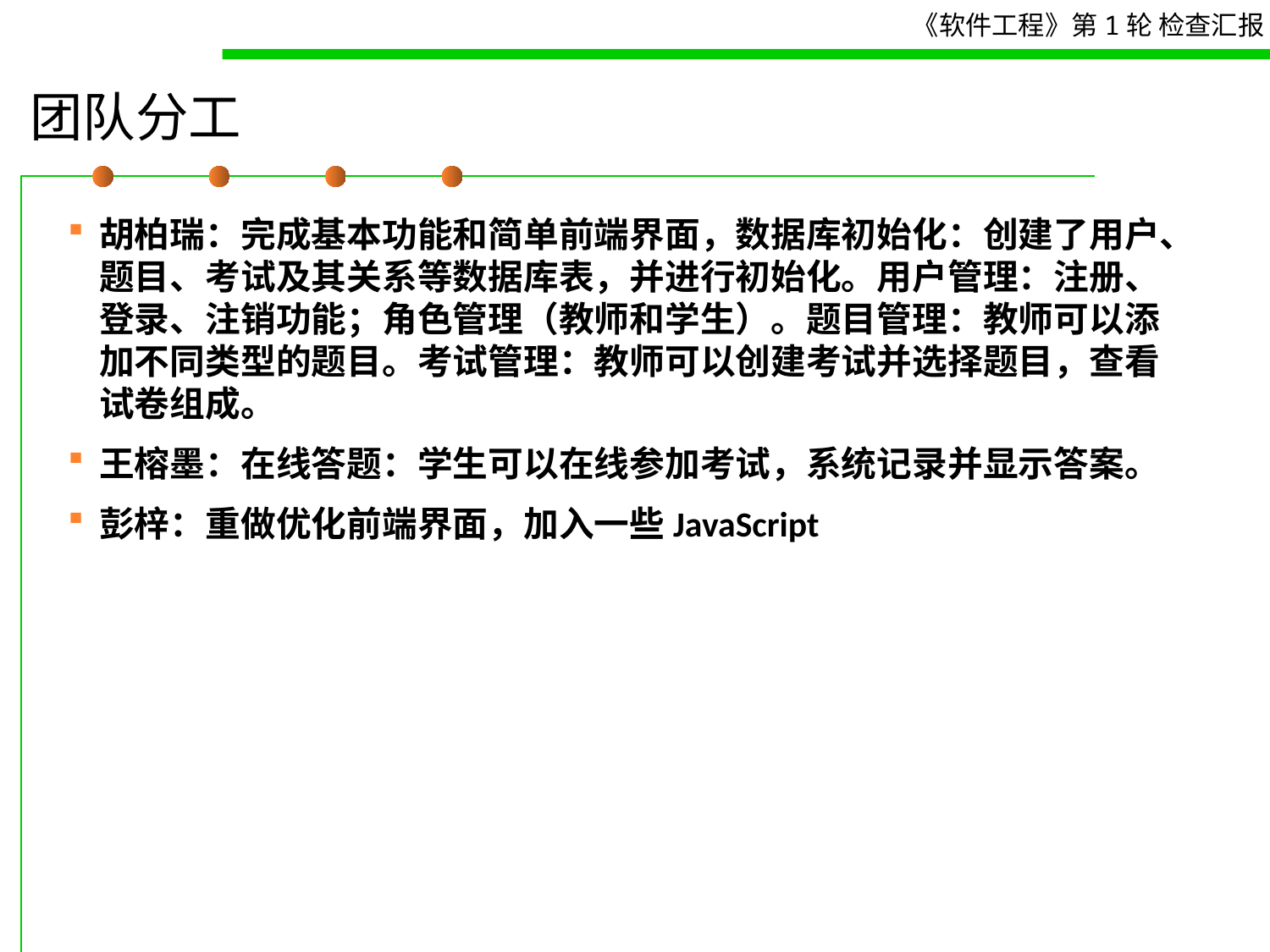

# 团队分工
胡柏瑞：完成基本功能和简单前端界面，数据库初始化：创建了用户、题目、考试及其关系等数据库表，并进行初始化。用户管理：注册、登录、注销功能；角色管理（教师和学生）。题目管理：教师可以添加不同类型的题目。考试管理：教师可以创建考试并选择题目，查看试卷组成。
王榕墨：在线答题：学生可以在线参加考试，系统记录并显示答案。
彭梓：重做优化前端界面，加入一些JavaScript